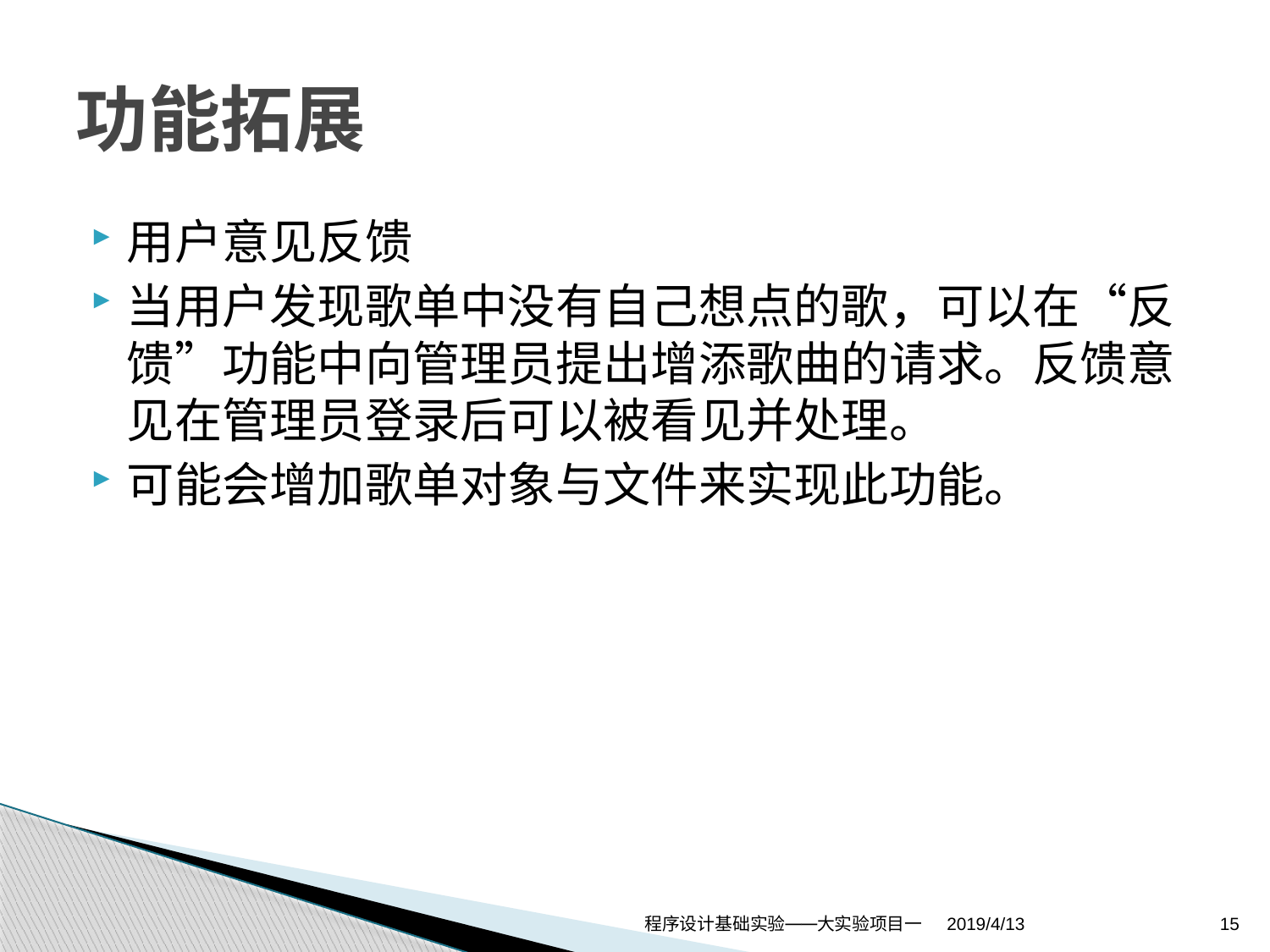

# 功能拓展
用户意见反馈
当用户发现歌单中没有自己想点的歌，可以在“反馈”功能中向管理员提出增添歌曲的请求。反馈意见在管理员登录后可以被看见并处理。
可能会增加歌单对象与文件来实现此功能。
程序设计基础实验——大实验项目一
2019/4/13
15